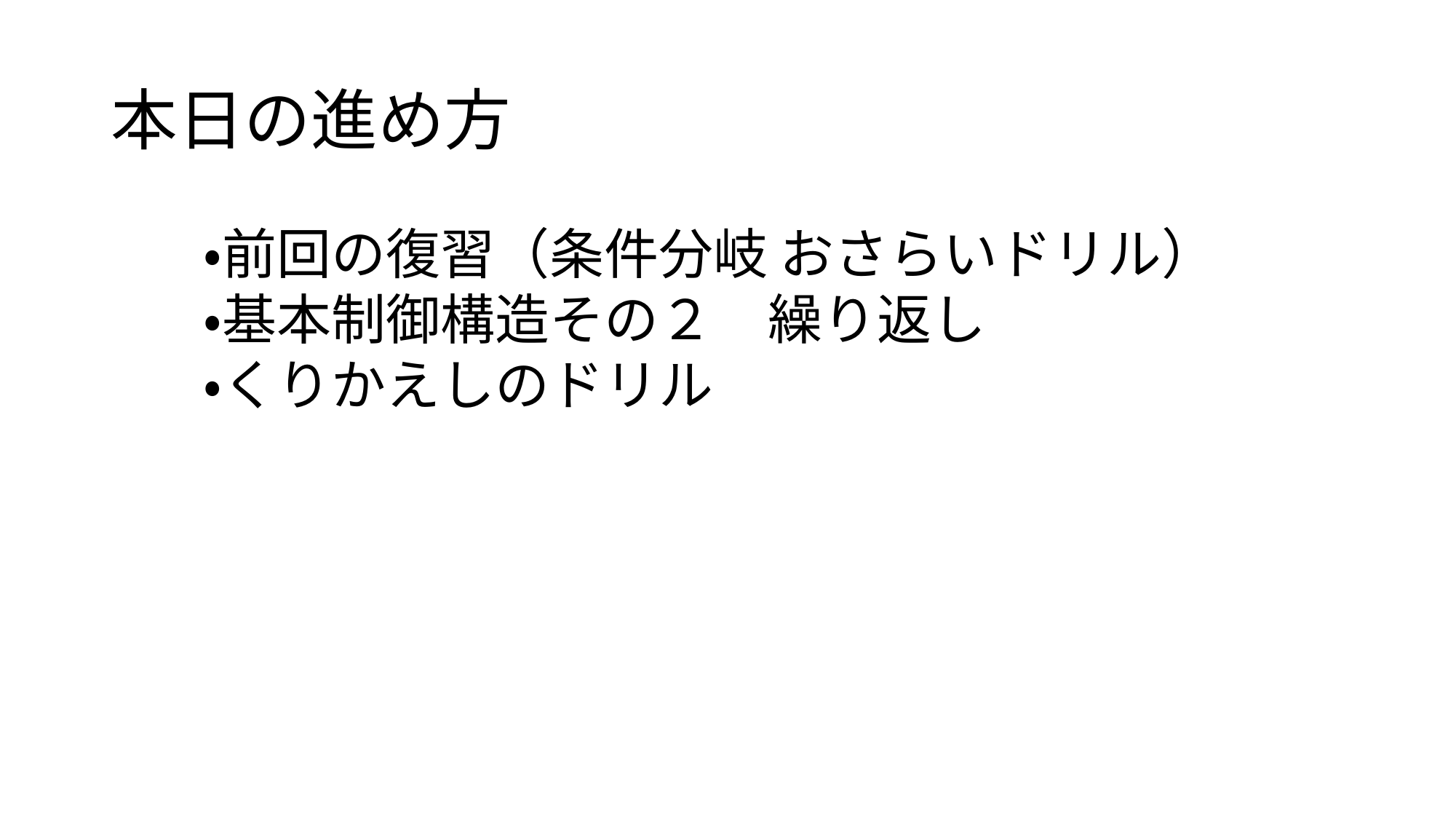

# 本日の進め方
・前回の復習（条件分岐 おさらいドリル）
・基本制御構造その２　繰り返し
・くりかえしのドリル